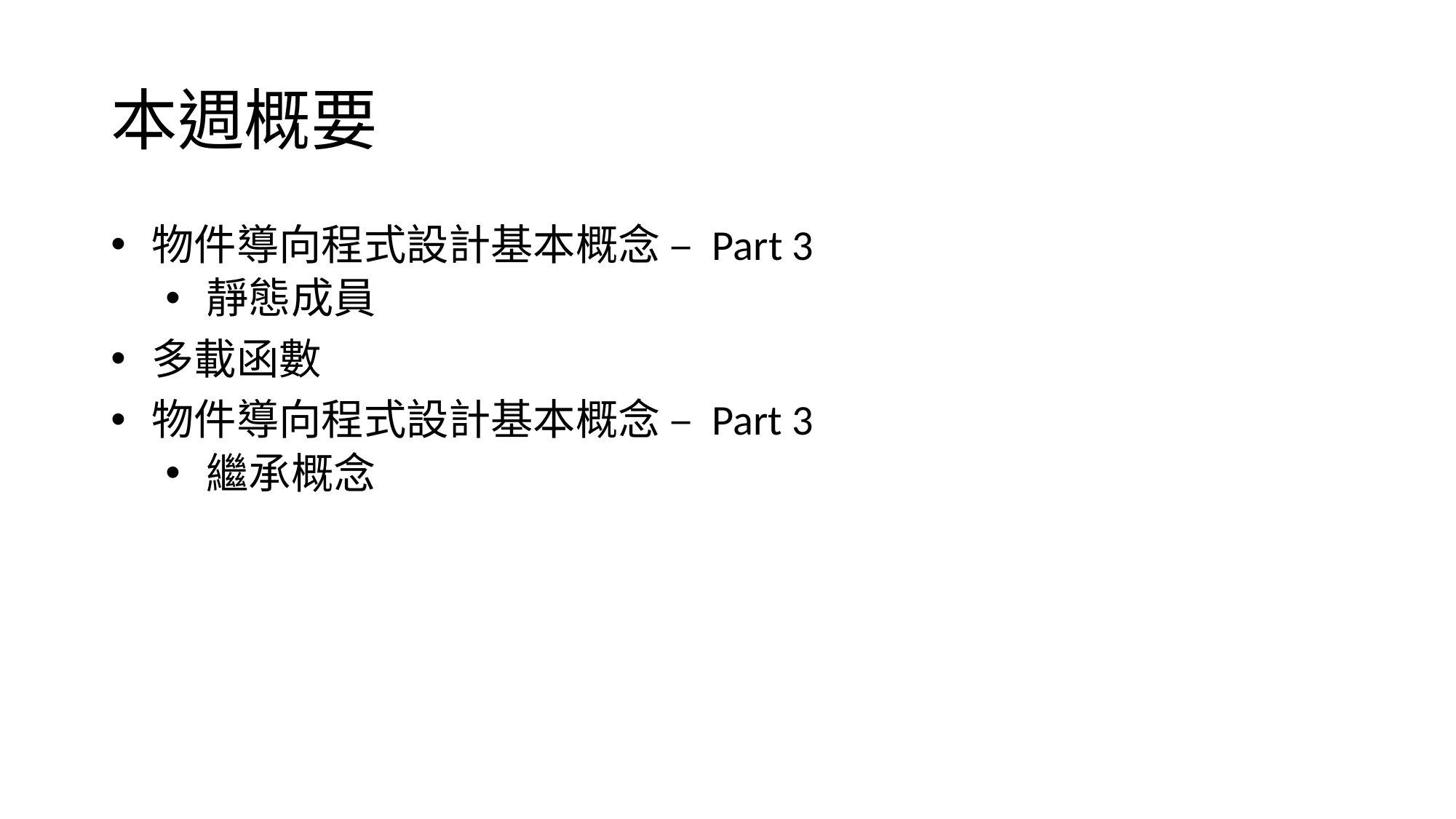

# 本週概要
物件導向程式設計基本概念 – Part 3
靜態成員
多載函數
物件導向程式設計基本概念 – Part 3
繼承概念